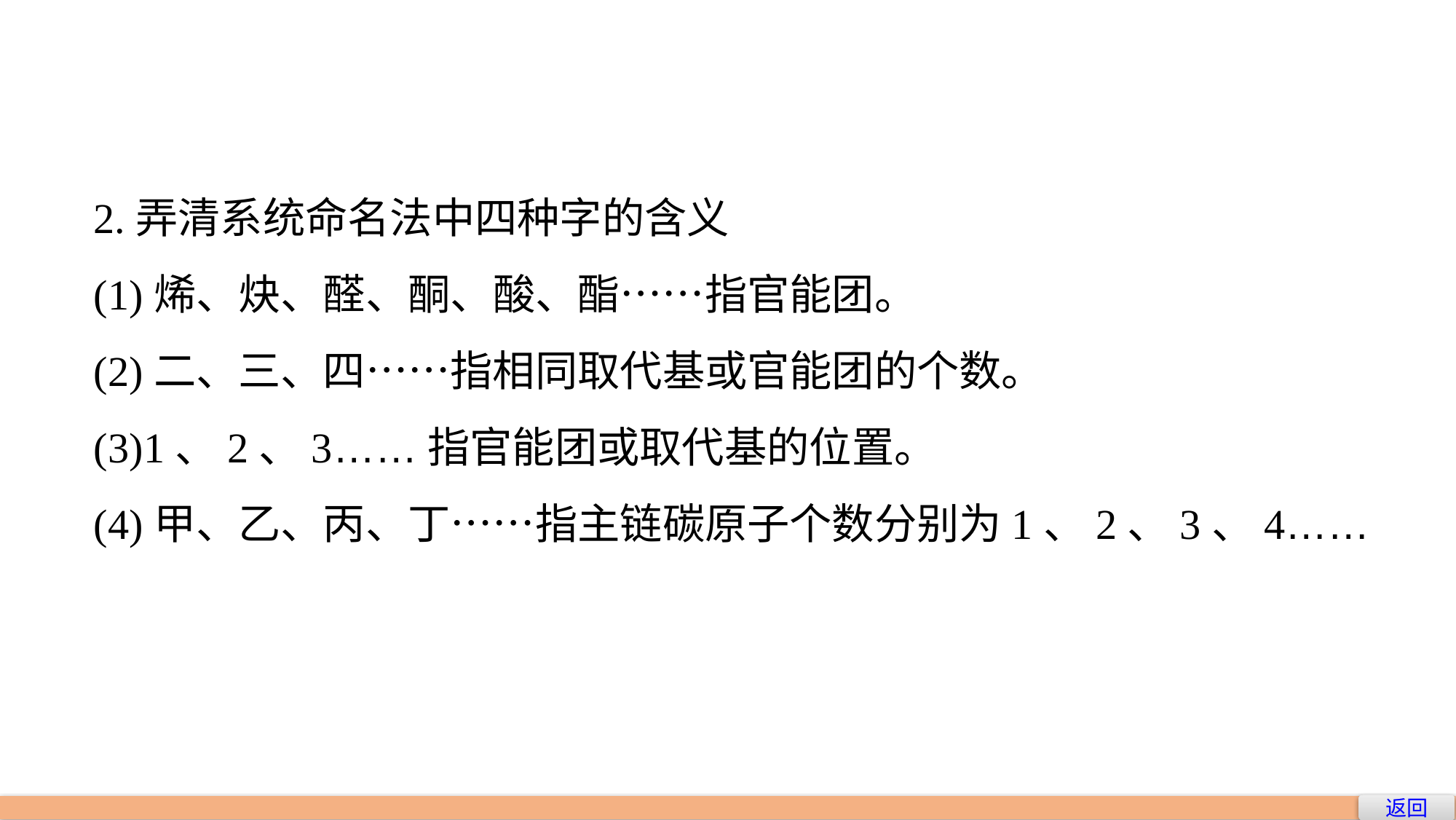

2.弄清系统命名法中四种字的含义
(1)烯、炔、醛、酮、酸、酯……指官能团。
(2)二、三、四……指相同取代基或官能团的个数。
(3)1、2、3……指官能团或取代基的位置。
(4)甲、乙、丙、丁……指主链碳原子个数分别为1、2、3、4……
返回